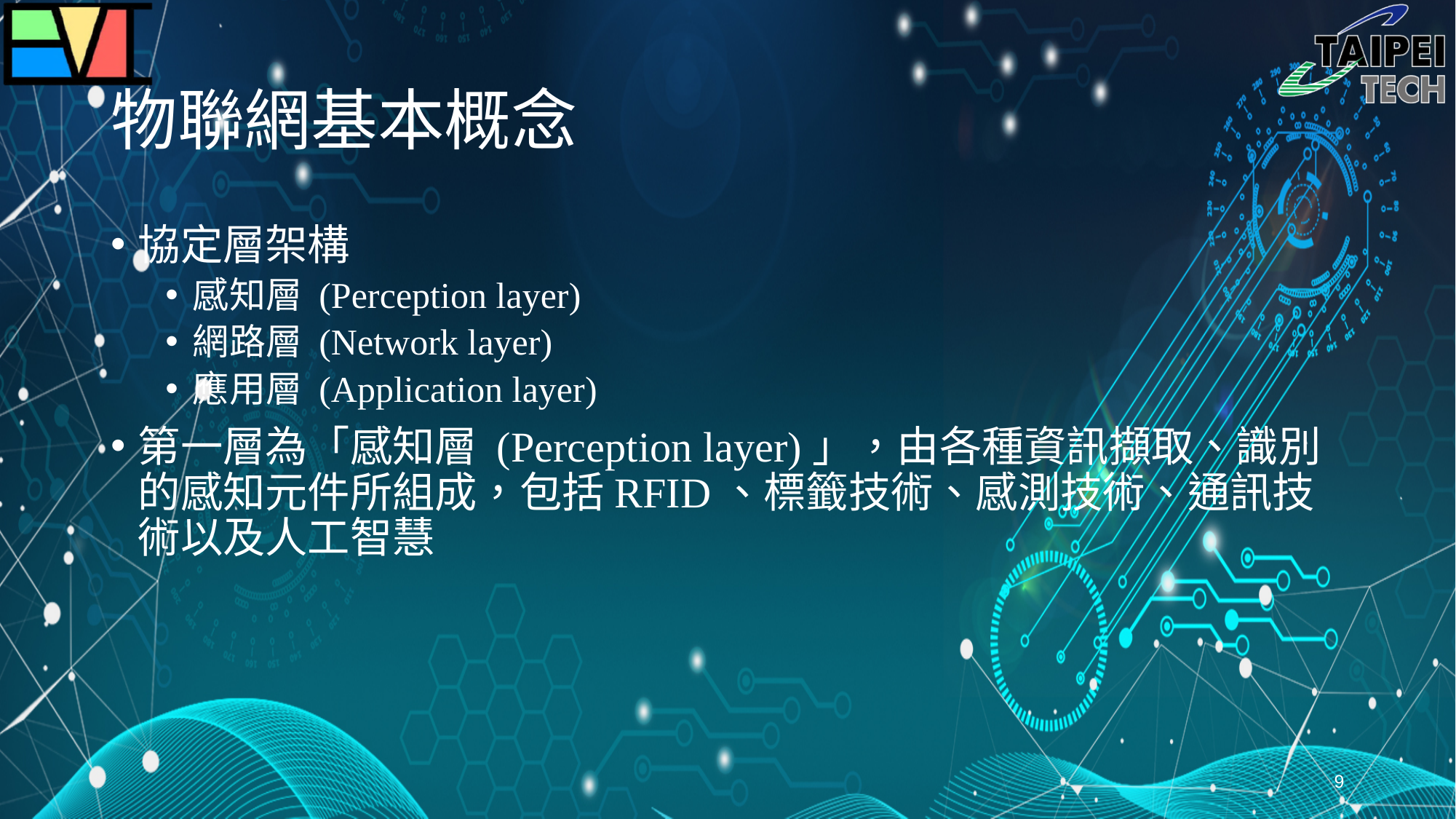

# 物聯網基本概念
協定層架構
感知層 (Perception layer)
網路層 (Network layer)
應用層 (Application layer)
第一層為「感知層 (Perception layer)」，由各種資訊擷取、識別的感知元件所組成，包括RFID、標籤技術、感測技術、通訊技術以及人工智慧
9